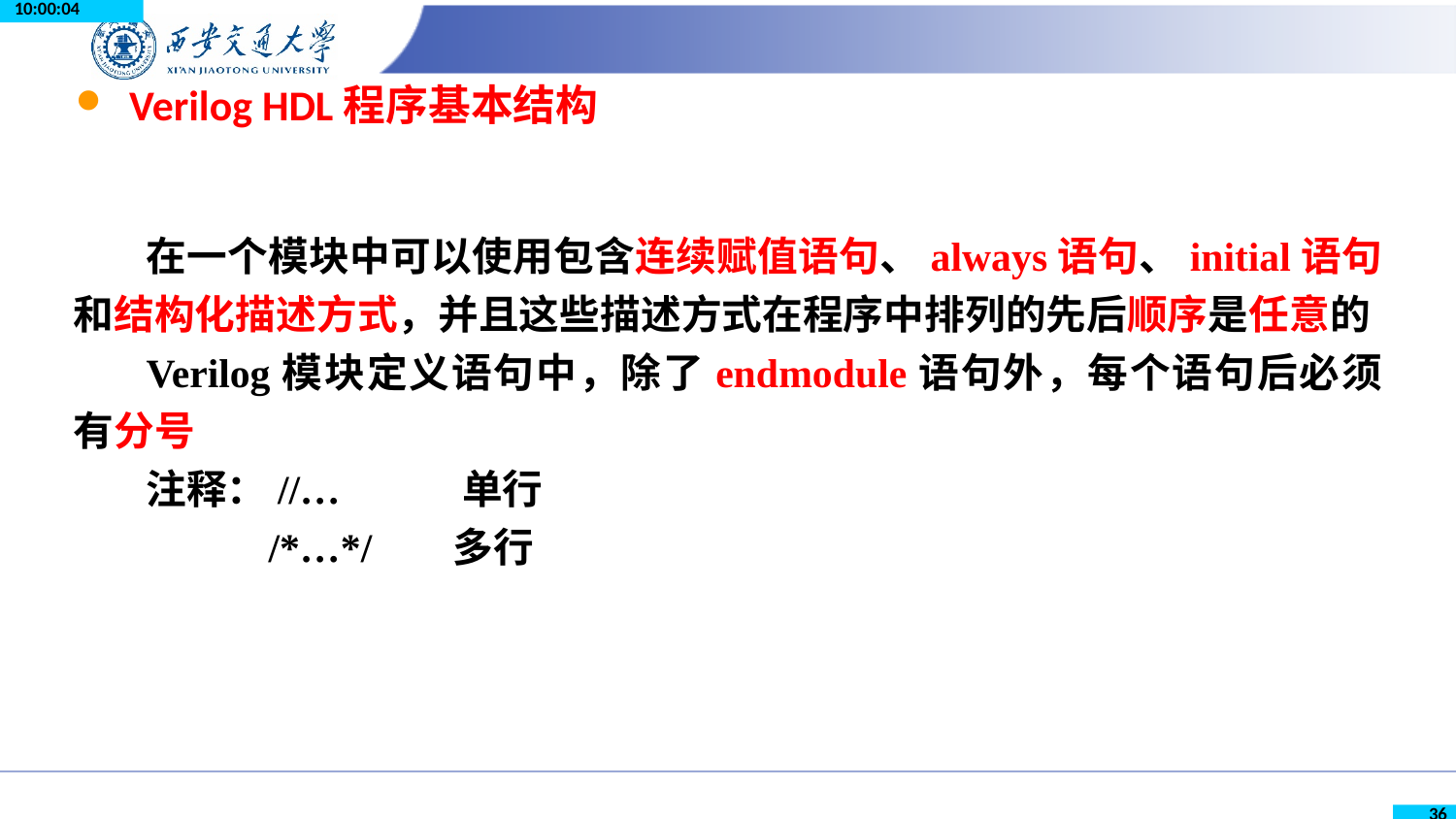

10:00:04
  Verilog HDL程序基本结构
在一个模块中可以使用包含连续赋值语句、always语句、initial语句和结构化描述方式，并且这些描述方式在程序中排列的先后顺序是任意的
Verilog模块定义语句中，除了endmodule语句外，每个语句后必须有分号
注释：//…           单行
            /*…*/       多行
36